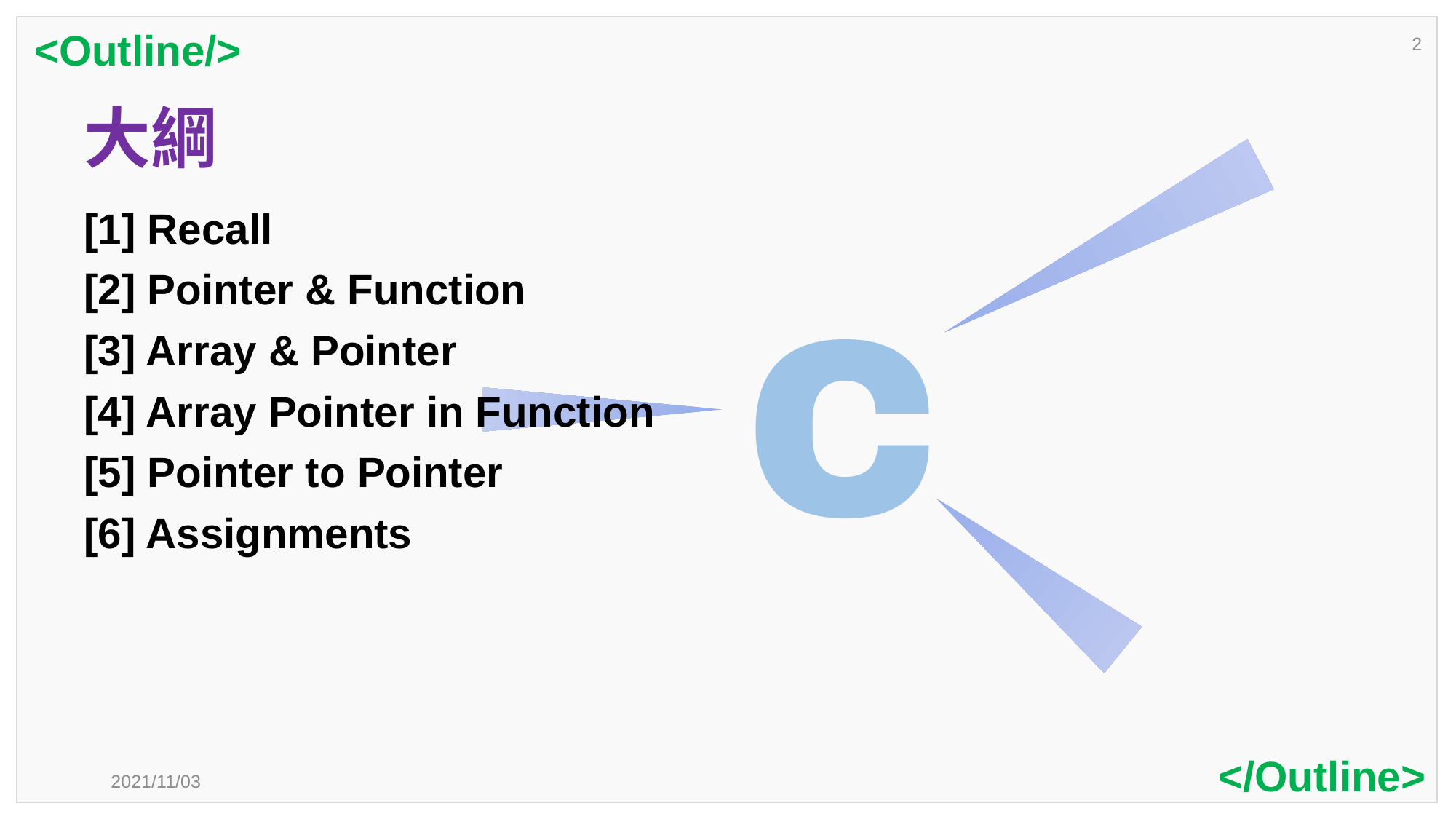

<Outline/>
2

# 大綱
[1] Recall
[2] Pointer & Function
[3] Array & Pointer
[4] Array Pointer in Function
[5] Pointer to Pointer
[6] Assignments
C

</Outline>
2021/11/03